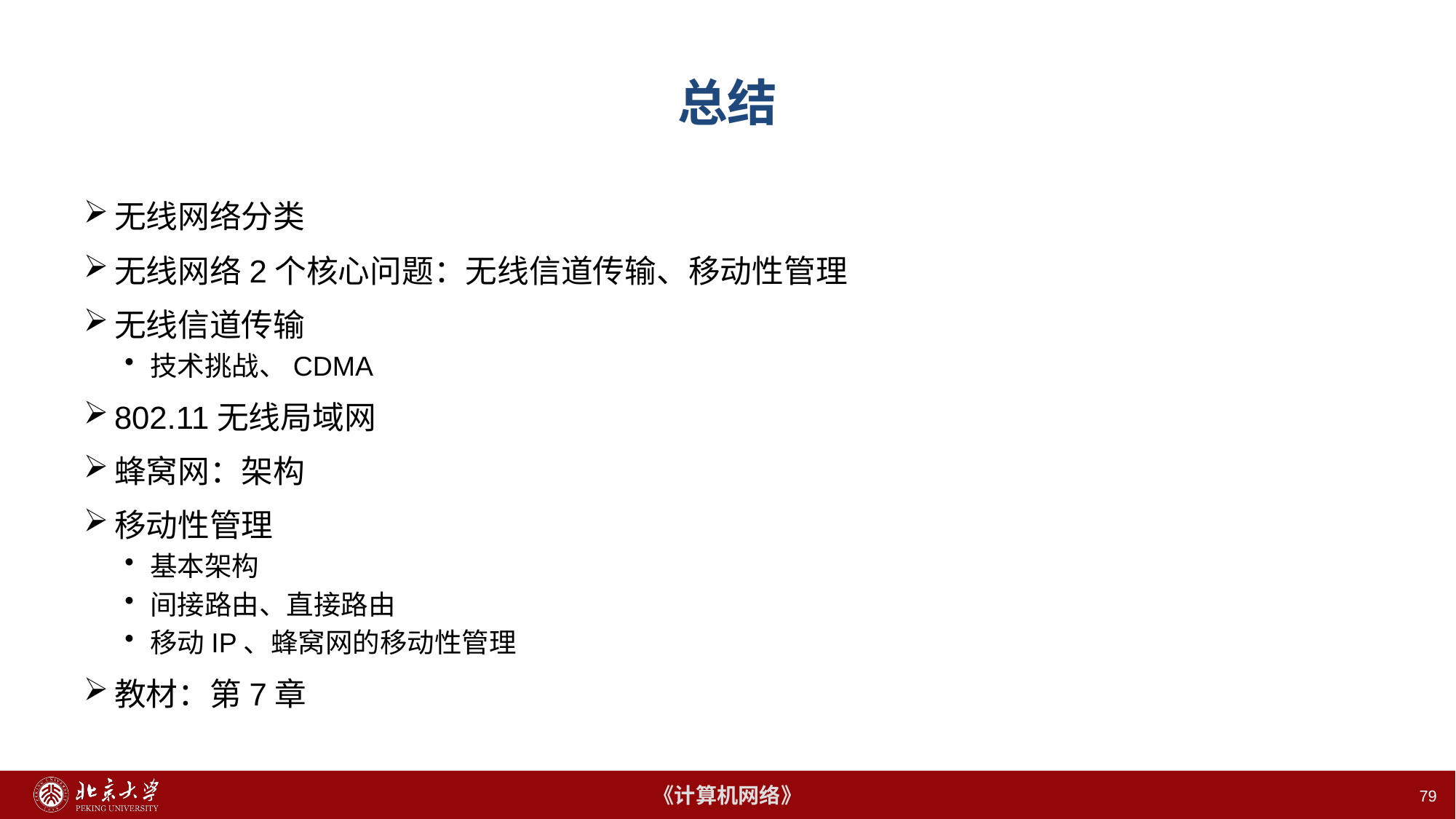

# 总结
无线网络分类
无线网络2个核心问题：无线信道传输、移动性管理
无线信道传输
技术挑战、CDMA
802.11无线局域网
蜂窝网：架构
移动性管理
基本架构
间接路由、直接路由
移动IP、蜂窝网的移动性管理
教材：第7章
79